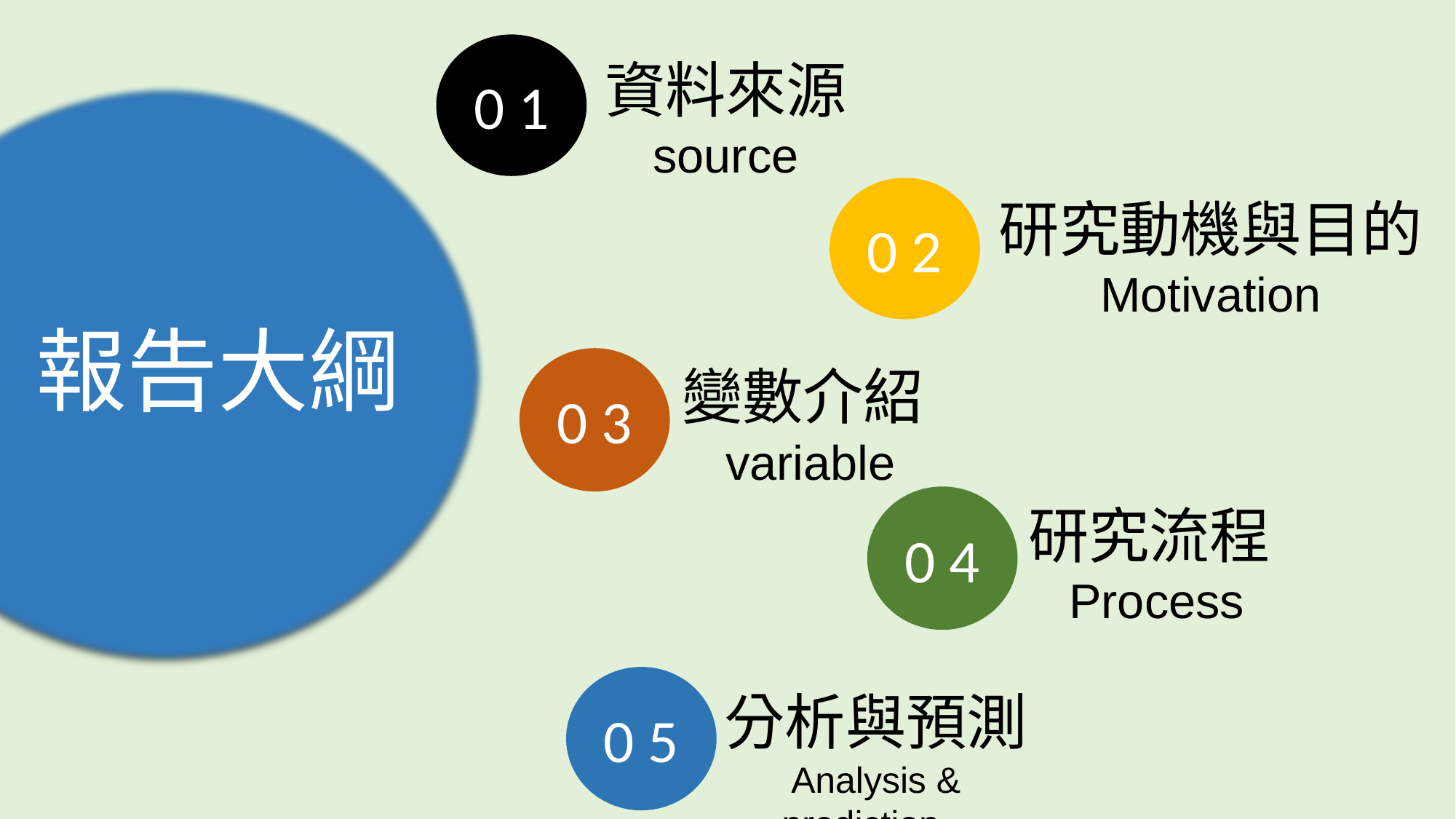

0 1
資料來源
source

0 2
研究動機與目的
Motivation
報告大綱
0 3
變數介紹variable
0 4
研究流程Process
0 5
分析與預測
Analysis & prediction